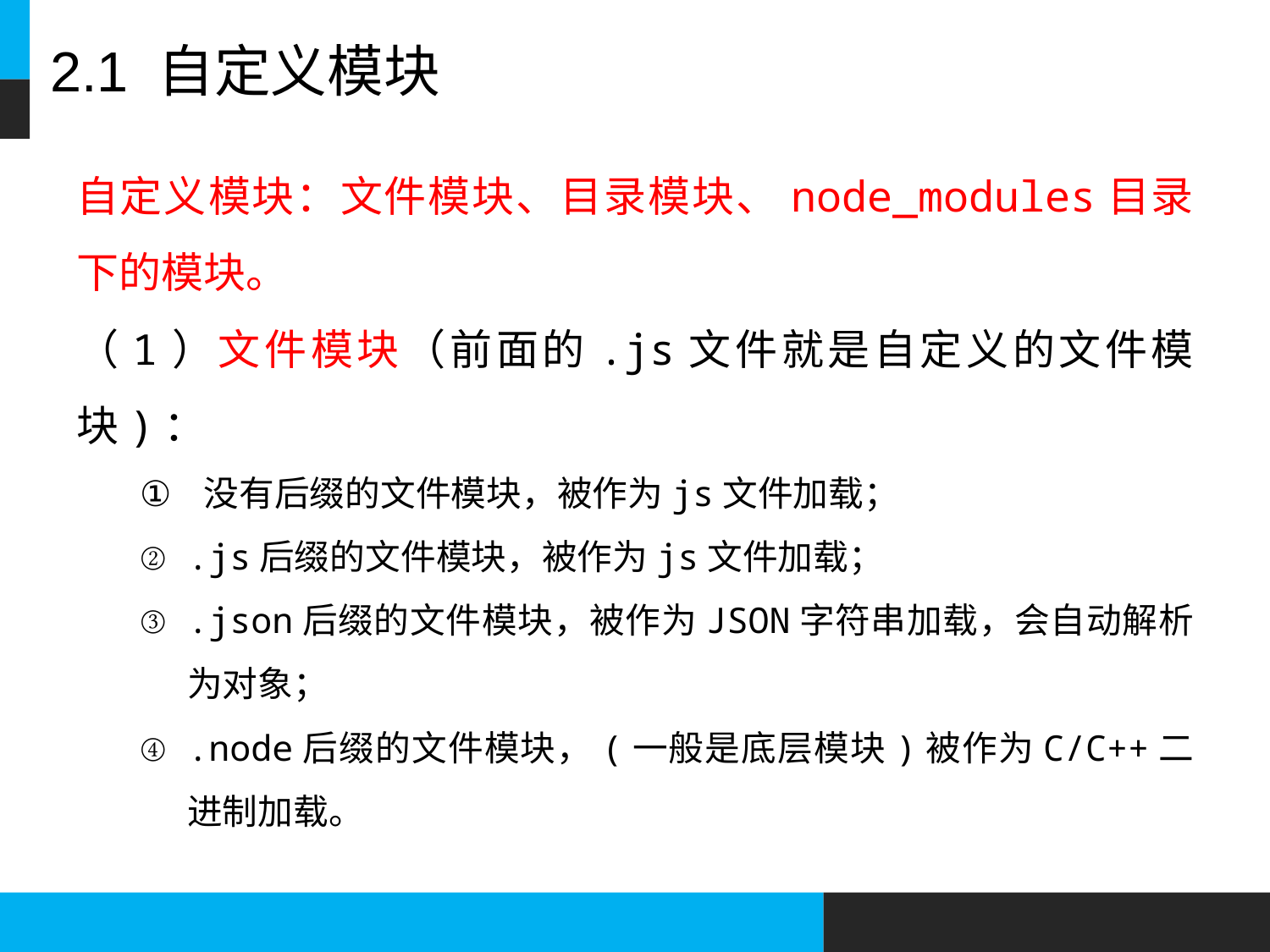

# 2.1 自定义模块
自定义模块：文件模块、目录模块、node_modules目录下的模块。
（1）文件模块（前面的.js文件就是自定义的文件模块)：
 没有后缀的文件模块，被作为js文件加载；
.js后缀的文件模块，被作为js文件加载；
.json后缀的文件模块，被作为JSON字符串加载，会自动解析为对象；
.node后缀的文件模块，(一般是底层模块)被作为C/C++二进制加载。